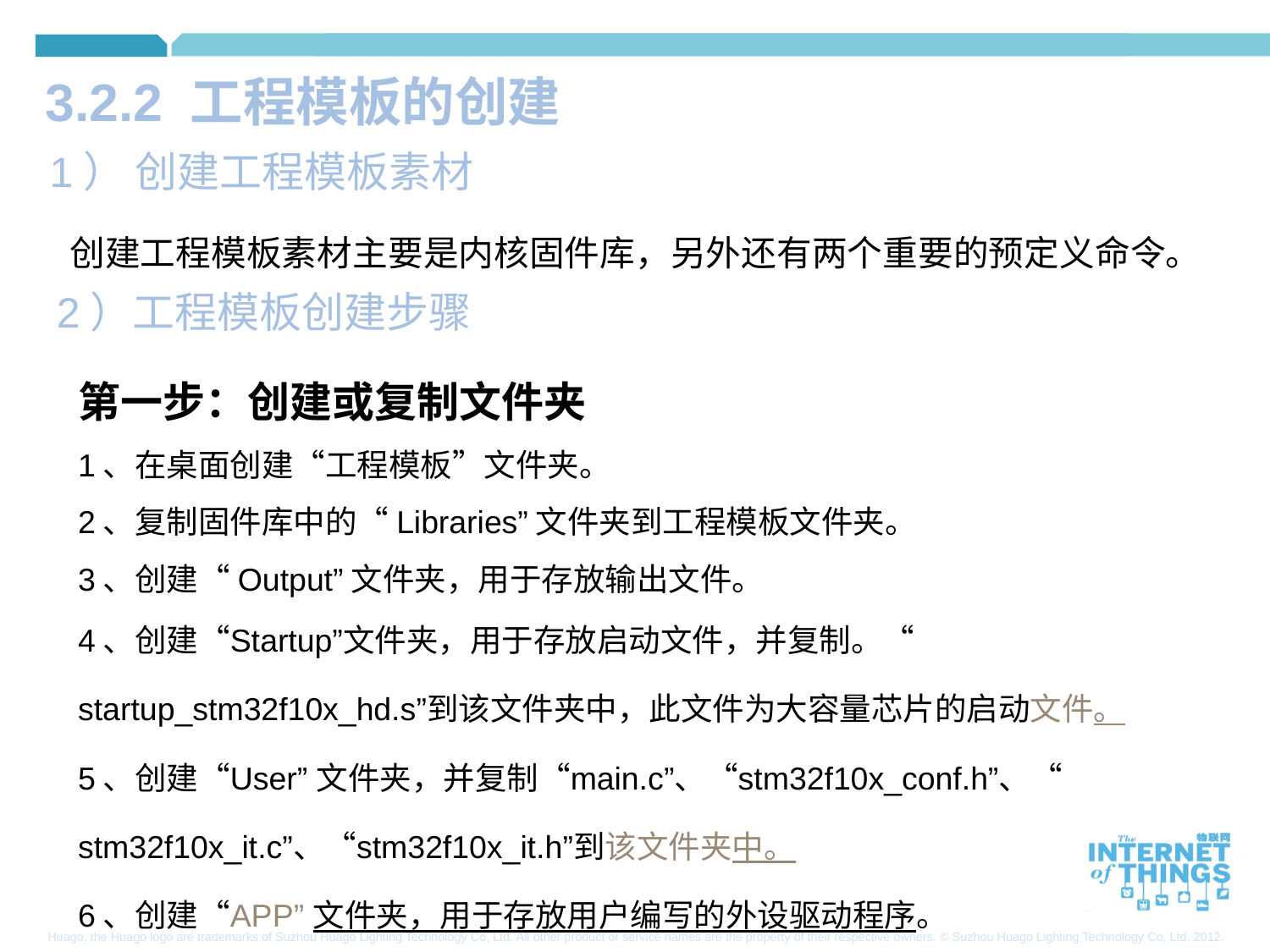

3.2.2 工程模板的创建
1） 创建工程模板素材
 创建工程模板素材主要是内核固件库，另外还有两个重要的预定义命令。
2）工程模板创建步骤
第一步：创建或复制文件夹
1、在桌面创建“工程模板”文件夹。
2、复制固件库中的“Libraries”文件夹到工程模板文件夹。
3、创建“Output”文件夹，用于存放输出文件。
4、创建“Startup”文件夹，用于存放启动文件，并复制。“startup_stm32f10x_hd.s”到该文件夹中，此文件为大容量芯片的启动文件。
5、创建“User” 文件夹，并复制“main.c”、“stm32f10x_conf.h”、“stm32f10x_it.c”、“stm32f10x_it.h”到该文件夹中。
6、创建“APP” 文件夹，用于存放用户编写的外设驱动程序。